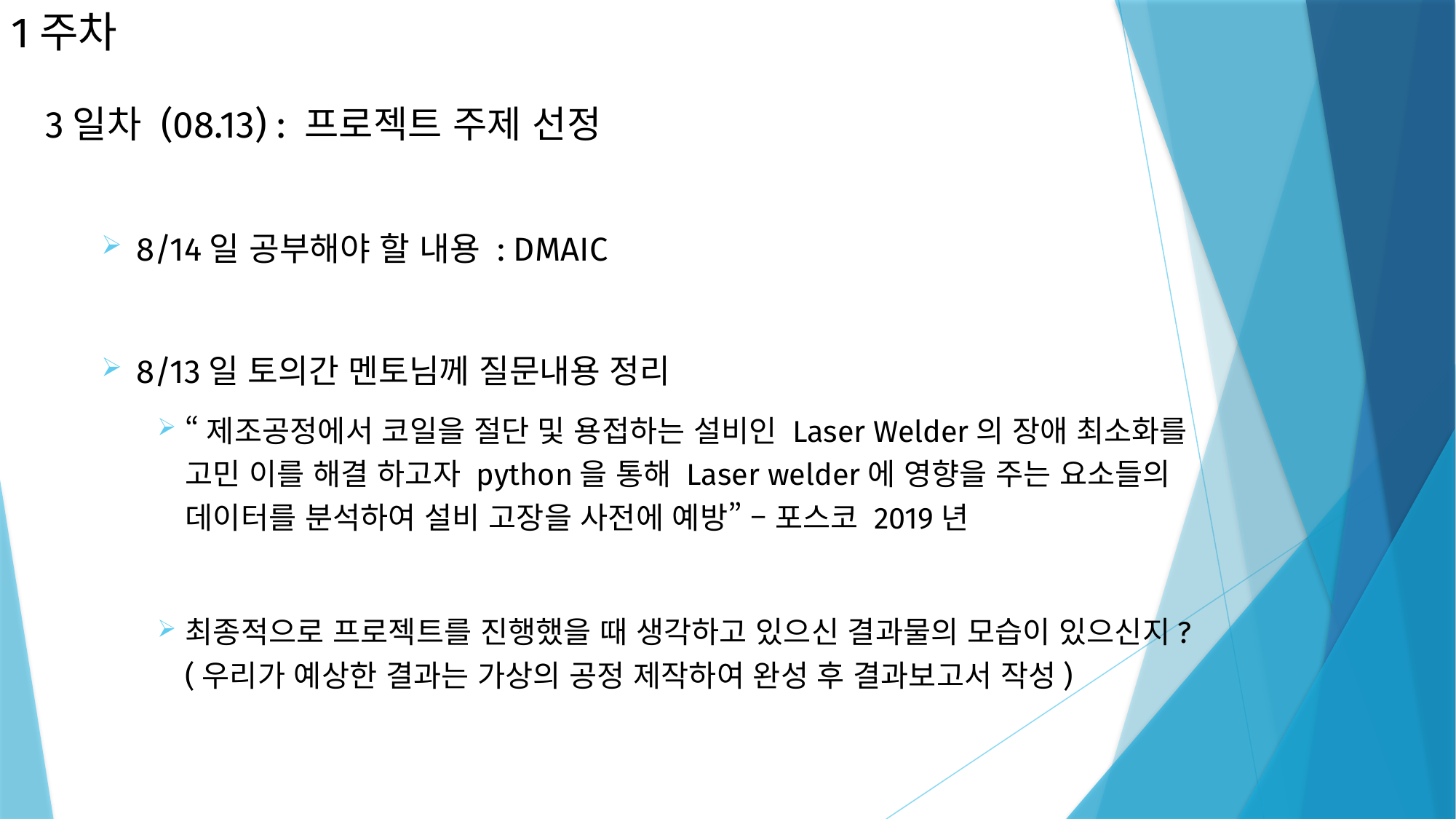

# 1주차
3일차 (08.13) : 프로젝트 주제 선정

8/14일 공부해야 할 내용 : DMAIC

8/13일 토의간 멘토님께 질문내용 정리
“제조공정에서 코일을 절단 및 용접하는 설비인 Laser Welder의 장애 최소화를 고민 이를 해결 하고자 python을 통해 Laser welder에 영향을 주는 요소들의 데이터를 분석하여 설비 고장을 사전에 예방” – 포스코 2019년

최종적으로 프로젝트를 진행했을 때 생각하고 있으신 결과물의 모습이 있으신지? (우리가 예상한 결과는 가상의 공정 제작하여 완성 후 결과보고서 작성)